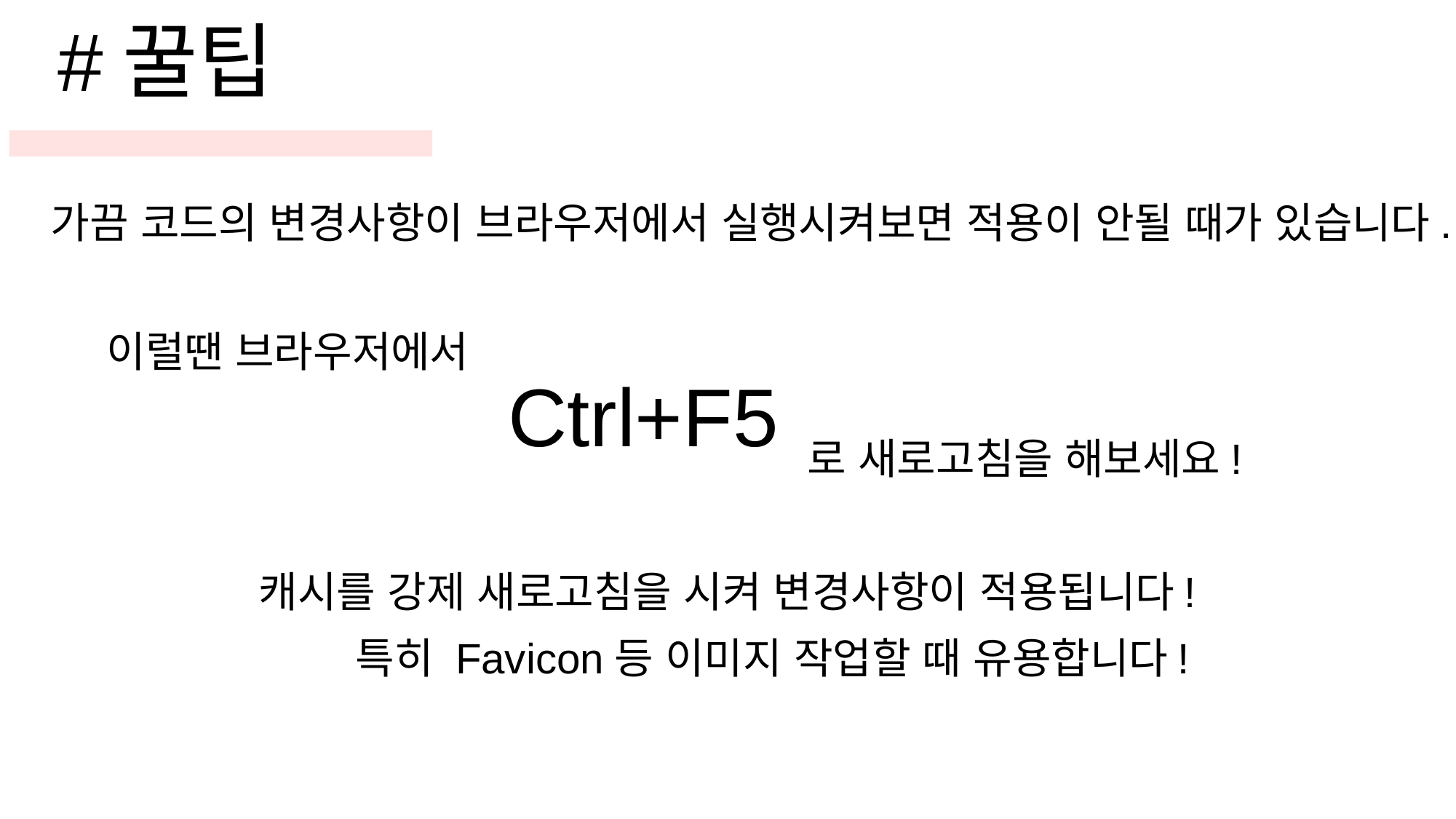

#꿀팁
가끔 코드의 변경사항이 브라우저에서 실행시켜보면 적용이 안될 때가 있습니다.

이럴땐 브라우저에서
로 새로고침을 해보세요!
Ctrl+F5
캐시를 강제 새로고침을 시켜 변경사항이 적용됩니다!
특히 Favicon등 이미지 작업할 때 유용합니다!